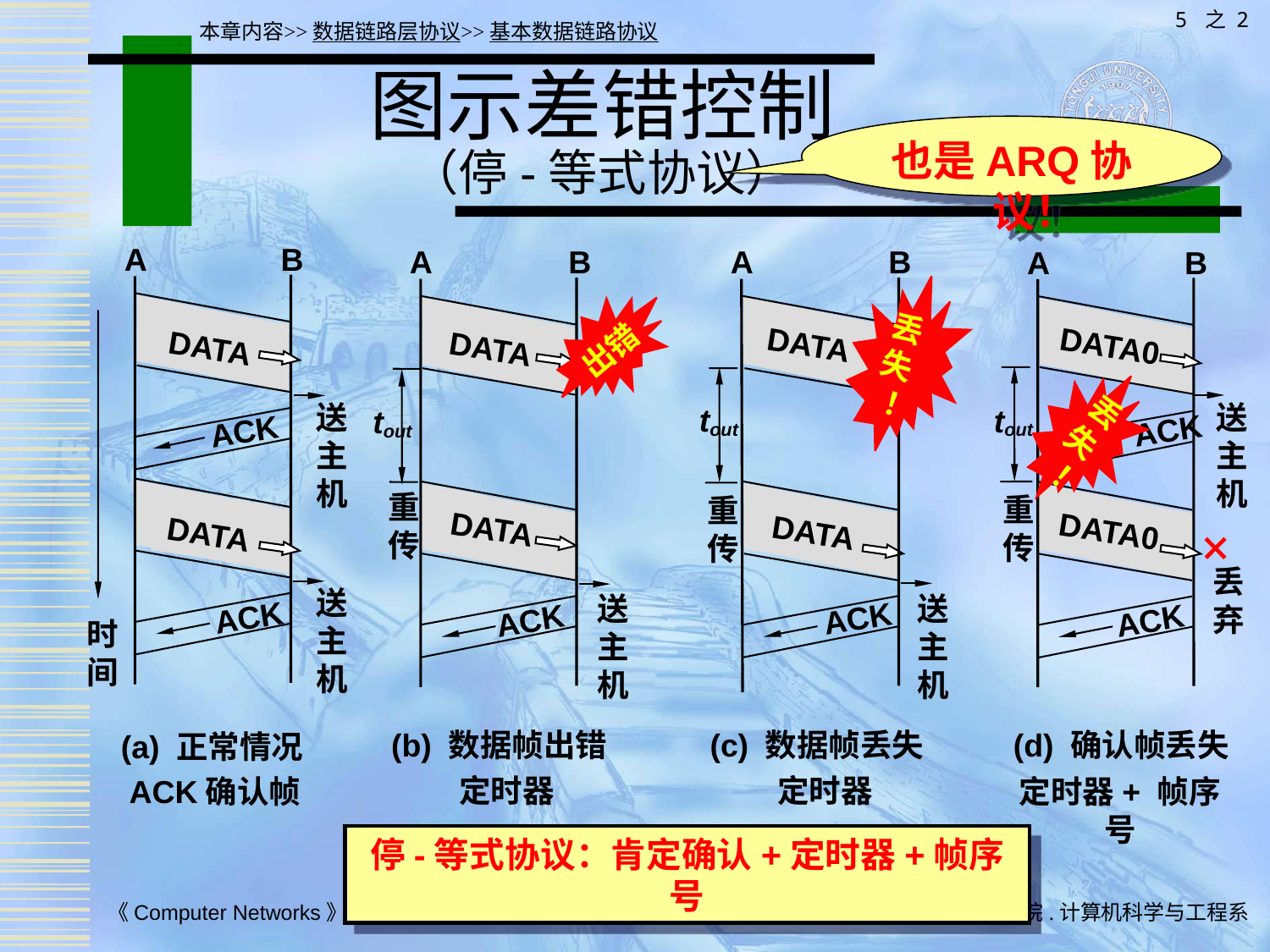

5 之 2
本章内容>>数据链路层协议>>基本数据链路协议
# 图示差错控制 （停-等式协议）
也是ARQ协议！
A
B
A
B

出错

DATA

tout
重
传

DATA

送
主
机

ACK

(b) 数据帧出错
A
B

丢
失
 ！
DATA

tout

重
传

DATA

送
主
机

ACK

(c) 数据帧丢失
A
B

DATA0

丢
失
 ！
送
主
机
tout

ACK

重
传
DATA0

丢
弃
ACK

(d) 确认帧丢失

DATA

送
主
机

ACK

DATA

送
主
机

ACK

时
间

(a) 正常情况
定时器
定时器
ACK确认帧
定时器+ 帧序号
停-等式协议：肯定确认+定时器+帧序号